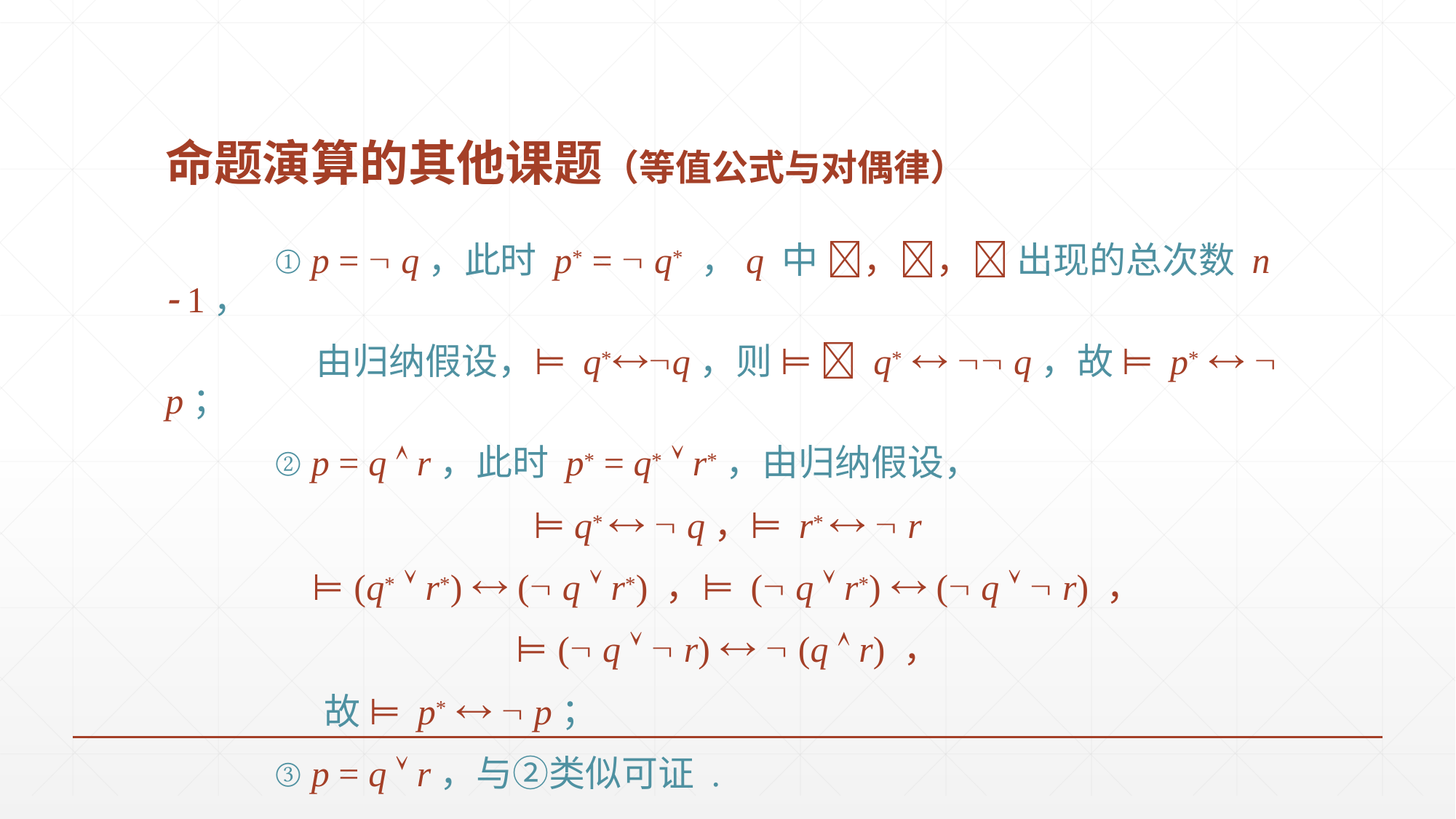

# 命题演算的其他课题（等值公式与对偶律）
	① p = ¬ q，此时 p* = ¬ q* ，q 中 ¬，∧，∨ 出现的总次数 n − 1，
	    由归纳假设，⊨ q*↔¬q，则 ⊨ ¬ q* ↔ ¬¬ q，故 ⊨ p* ↔ ¬ p；
	② p = q ∧ r，此时 p* = q* ∨ r*，由归纳假设，
⊨ q* ↔ ¬ q，⊨ r* ↔ ¬ r
⊨ (q* ∨ r*) ↔ (¬ q ∨ r*) ，⊨ (¬ q ∨ r*) ↔ (¬ q ∨ ¬ r) ，
⊨ (¬ q ∨ ¬ r) ↔ ¬ (q ∧ r) ，
	     故 ⊨ p* ↔ ¬ p；
	③ p = q ∨ r，与②类似可证 .